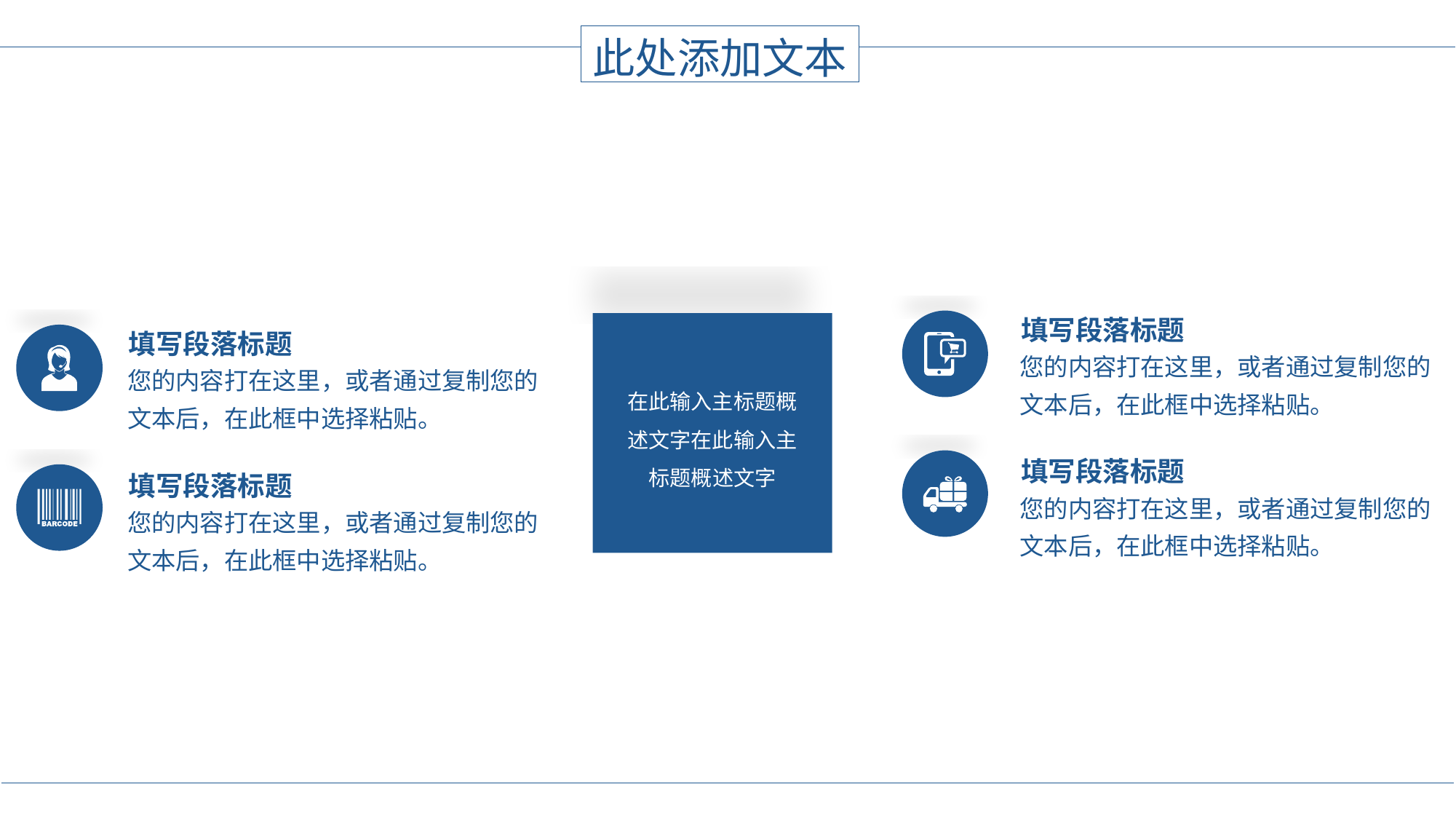

此处添加文本
填写段落标题
填写段落标题

在此输入主标题概述文字在此输入主标题概述文字

您的内容打在这里，或者通过复制您的文本后，在此框中选择粘贴。

您的内容打在这里，或者通过复制您的文本后，在此框中选择粘贴。
填写段落标题

填写段落标题

您的内容打在这里，或者通过复制您的文本后，在此框中选择粘贴。

您的内容打在这里，或者通过复制您的文本后，在此框中选择粘贴。